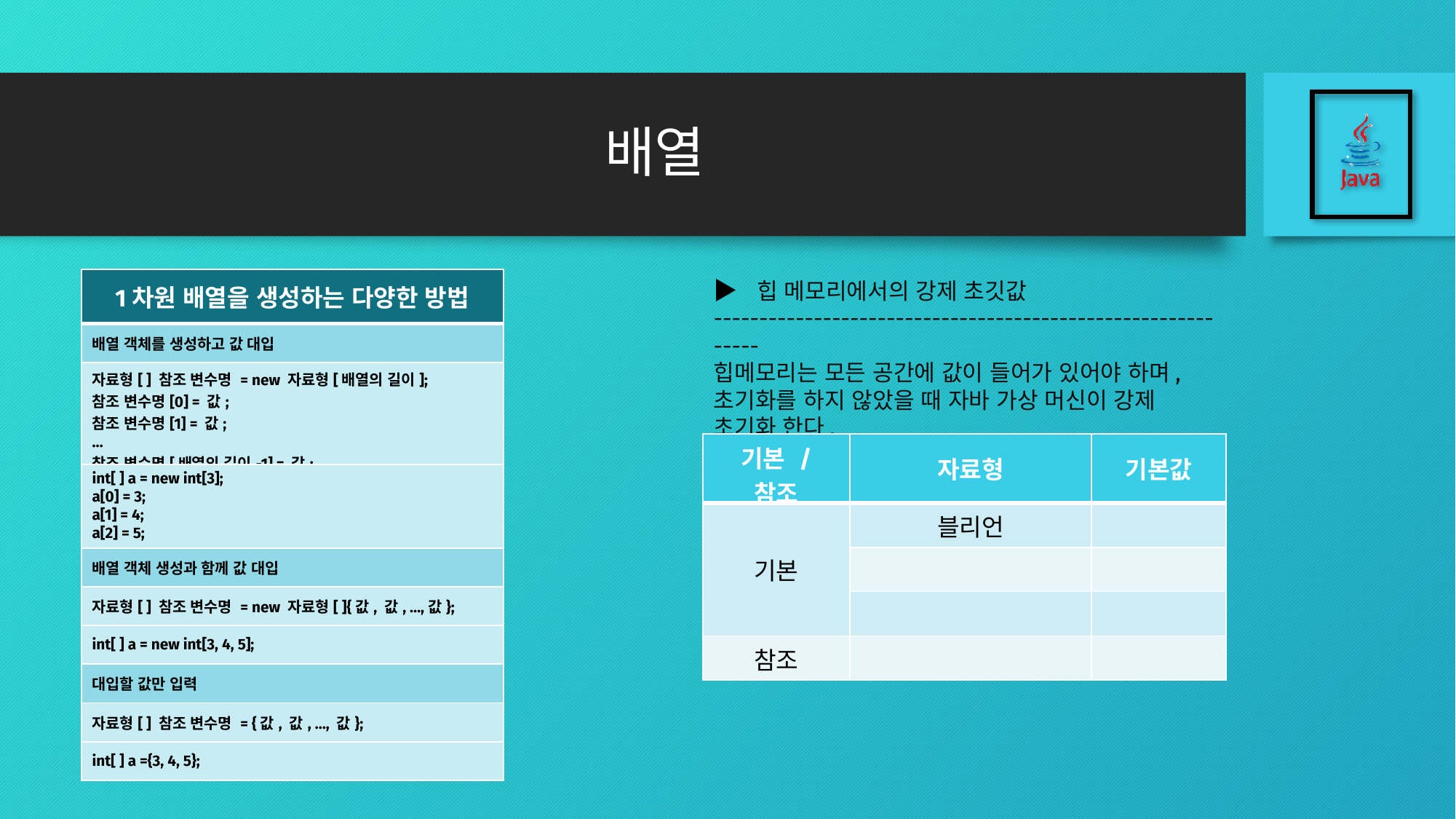

# 배열
| 1차원 배열을 생성하는 다양한 방법 |
| --- |
| 배열 객체를 생성하고 값 대입 |
| 자료형[ ] 참조 변수명 = new 자료형[배열의 길이]; 참조 변수명[0] = 값; 참조 변수명[1] = 값; … 참조 변수명[배열의 길이-1] = 값; |
| int[ ] a = new int[3]; a[0] = 3; a[1] = 4; a[2] = 5; |
| 배열 객체 생성과 함께 값 대입 |
| 자료형[ ] 참조 변수명 = new 자료형[ ]{값, 값, …,값}; |
| int[ ] a = new int[3, 4, 5]; |
| 대입할 값만 입력 |
| 자료형[ ] 참조 변수명 = {값, 값, …, 값}; |
| int[ ] a ={3, 4, 5}; |
▶  힙 메모리에서의 강제 초깃값
------------------------------------------------------------
힙메모리는 모든 공간에 값이 들어가 있어야 하며, 초기화를 하지 않았을 때 자바 가상 머신이 강제 초기화 한다.
| 기본 / 참조 | 자료형 | 기본값 |
| --- | --- | --- |
| 기본 | 블리언 |  |
|  |  |  |
|  |  |  |
| 참조 |  |  |